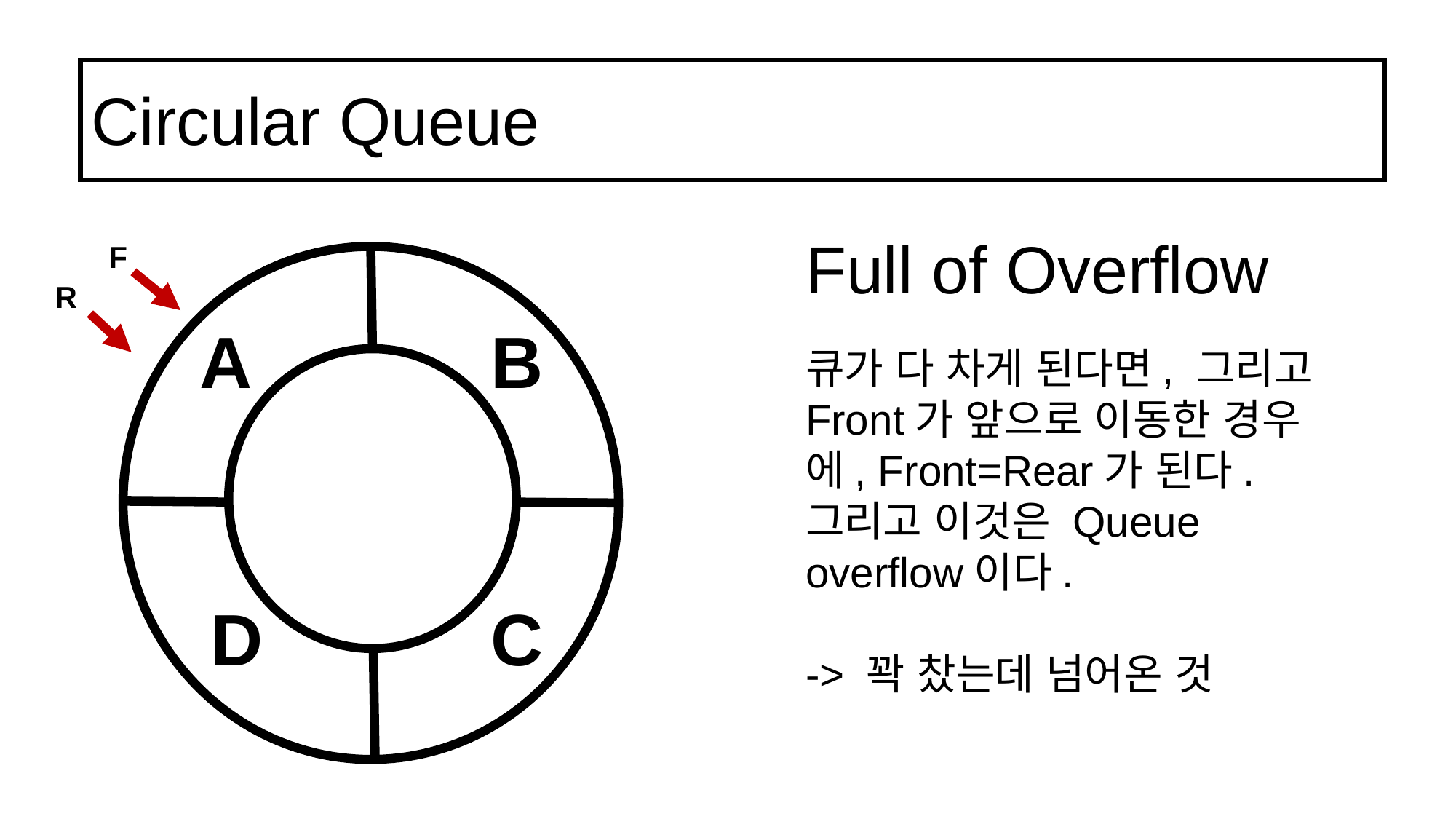

# Circular Queue

Full of Overflow
F

R
B
A
큐가 다 차게 된다면, 그리고 Front가 앞으로 이동한 경우에, Front=Rear가 된다. 그리고 이것은 Queue overflow이다.

-> 꽉 찼는데 넘어온 것
D
C